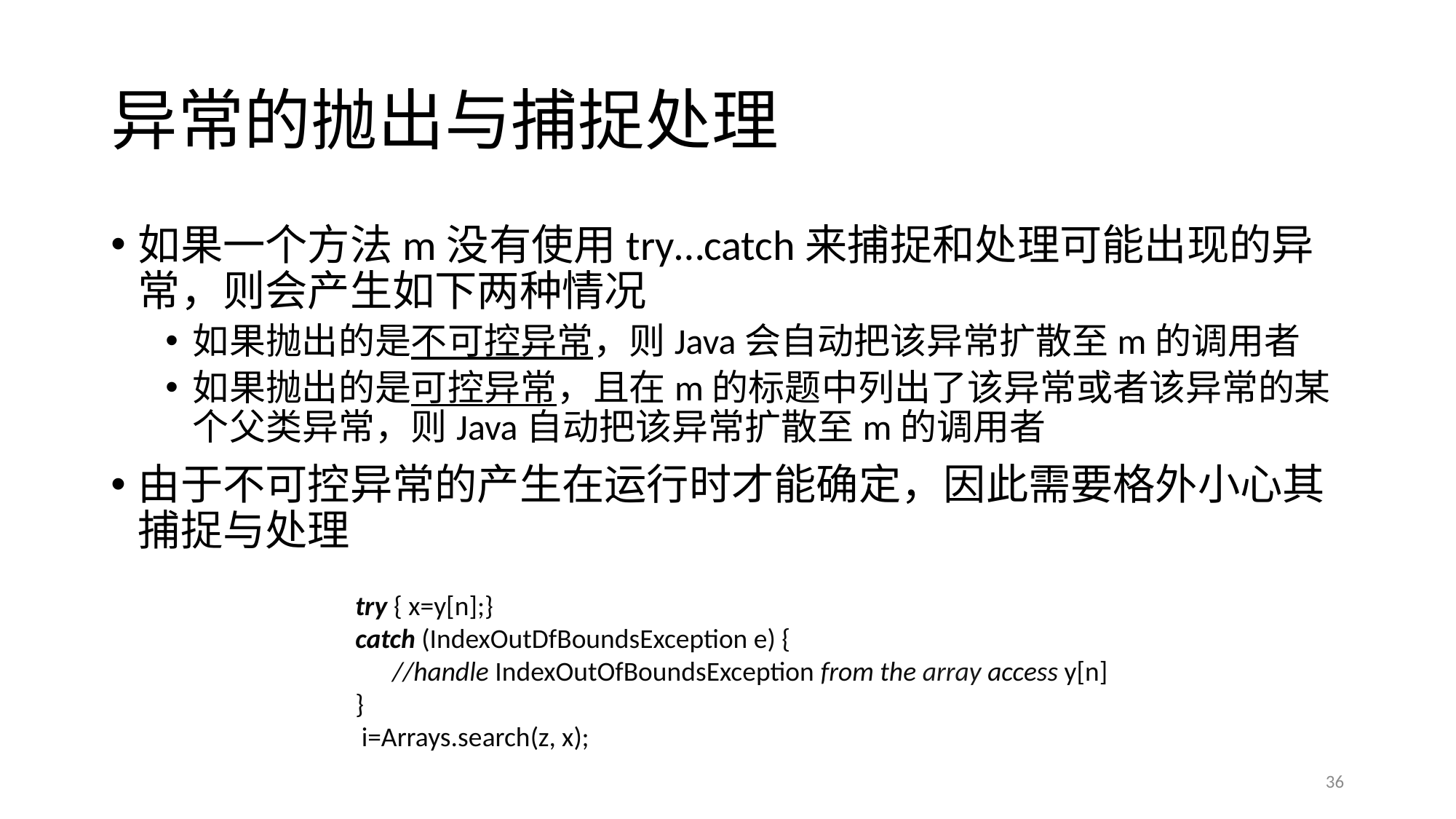

# 异常的抛出与捕捉处理
如果一个方法m没有使用try…catch来捕捉和处理可能出现的异常，则会产生如下两种情况
如果抛出的是不可控异常，则Java会自动把该异常扩散至m的调用者
如果抛出的是可控异常，且在m的标题中列出了该异常或者该异常的某个父类异常，则Java自动把该异常扩散至m的调用者
由于不可控异常的产生在运行时才能确定，因此需要格外小心其捕捉与处理
try { x=y[n];}
catch (IndexOutDfBoundsException e) {
      //handle IndexOutOfBoundsException from the array access y[n]
}
 i=Arrays.search(z, x);
36